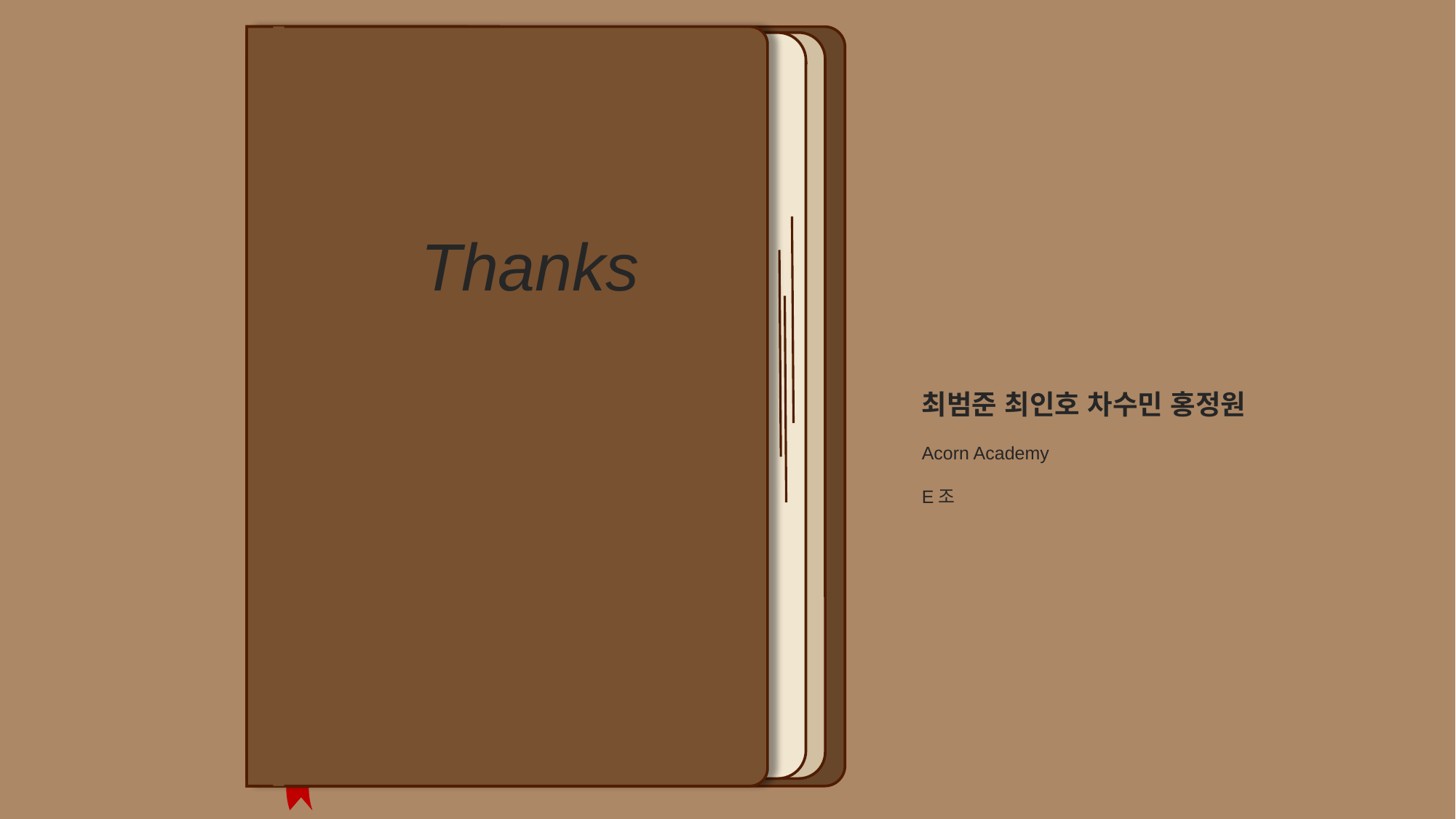

최범준 최인호 차수민 홍정원
Acorn Academy
E조
Thanks